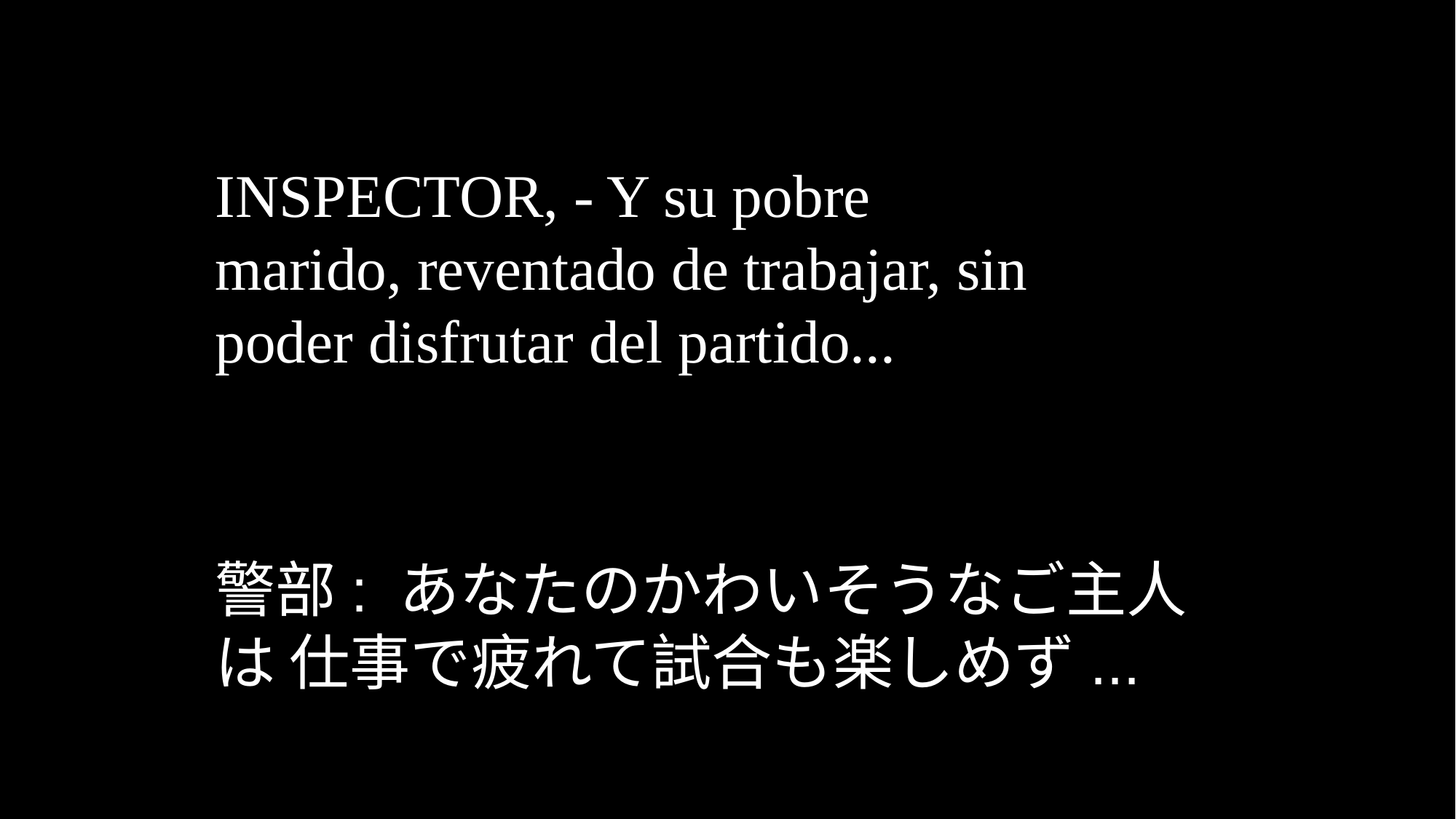

INSPECTOR, - Y su pobre marido, reventado de trabajar, sin poder disfrutar del partido...

警部: あなたのかわいそうなご主人は 仕事で疲れて試合も楽しめず...